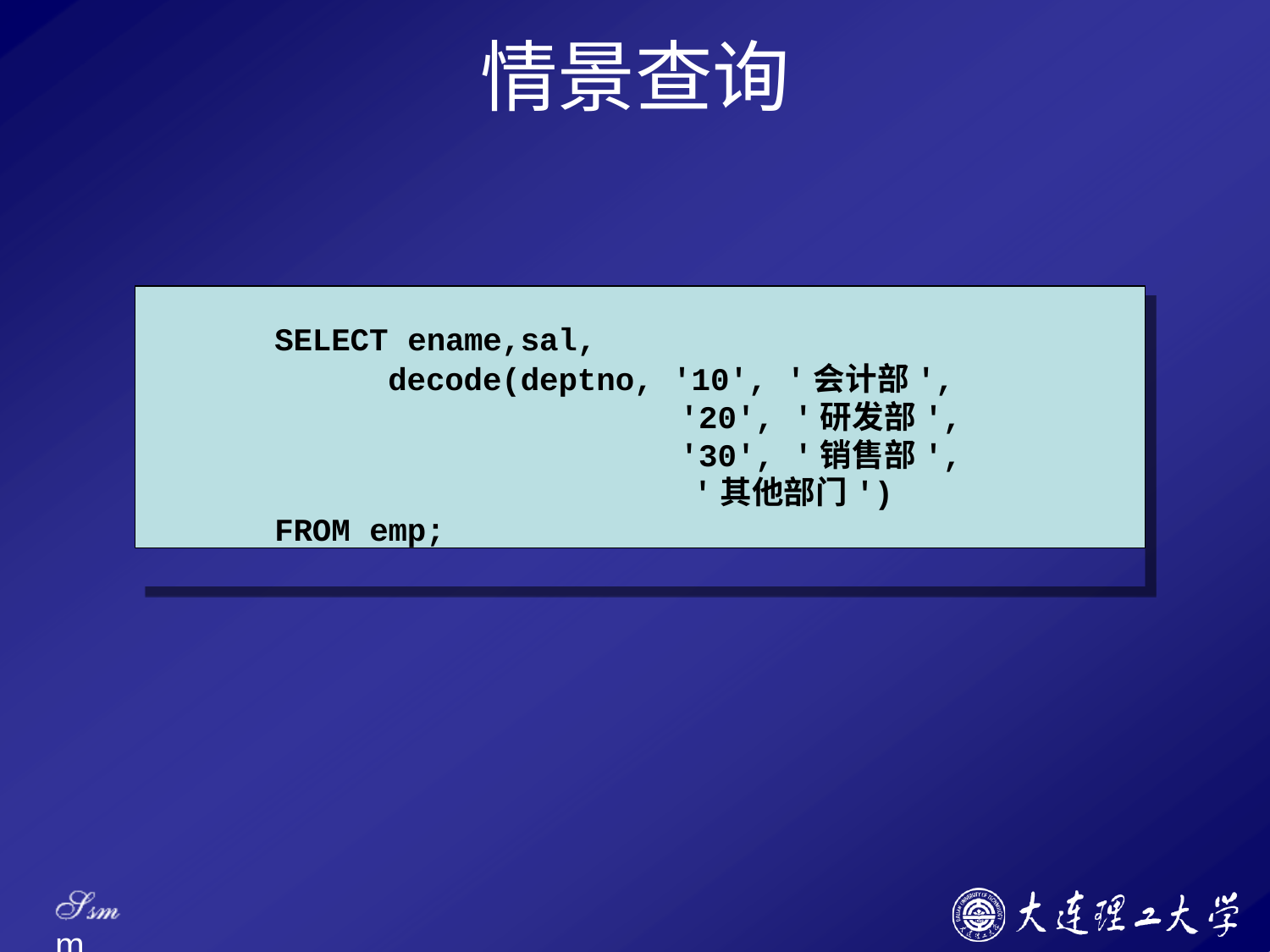

# 情景查询

SELECT ename,sal,
decode(deptno, '10', '会计部',
'20', '研发部',
'30', '销售部',
'其他部门')
FROM emp;

Ssm